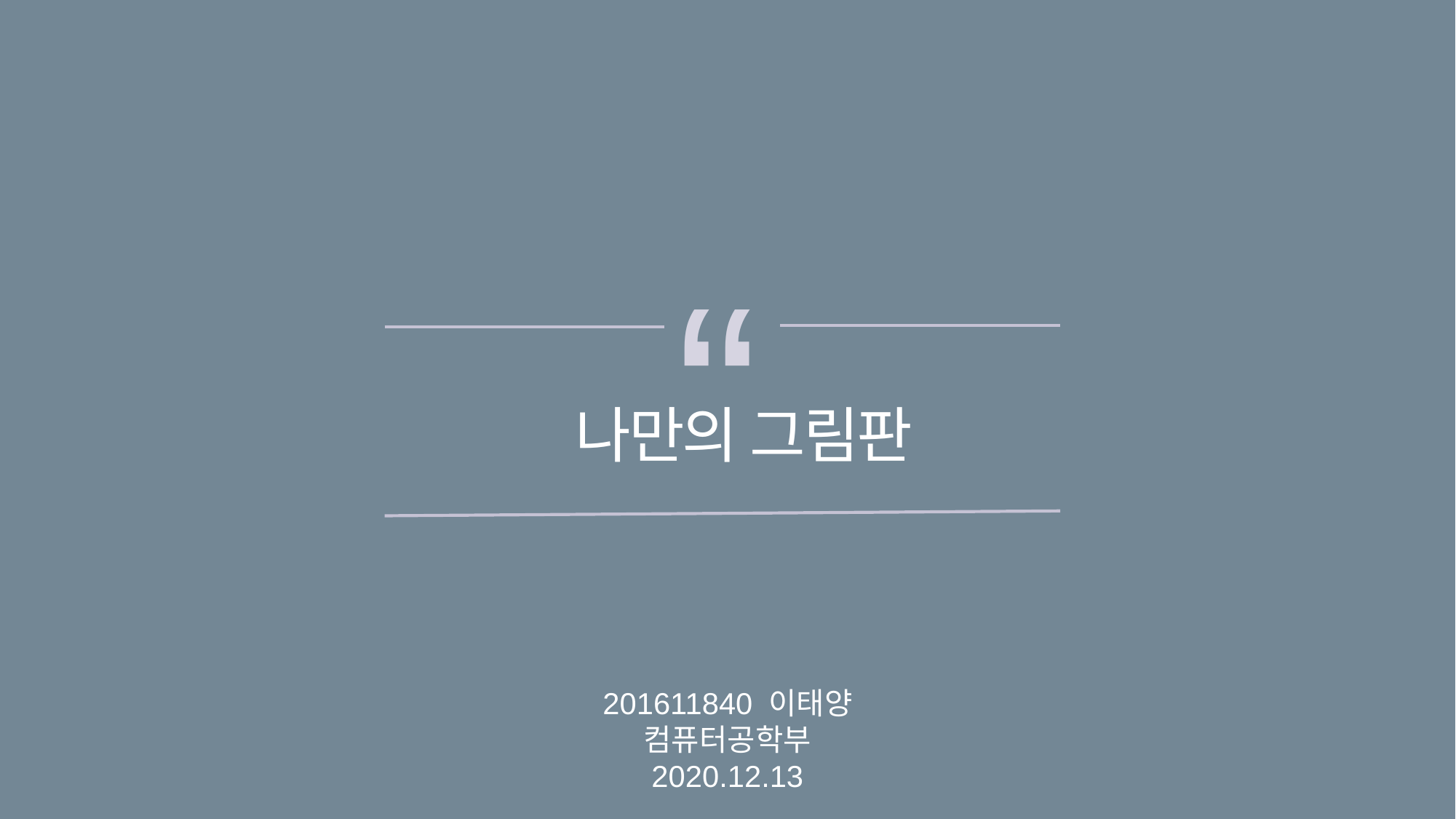

“

나만의 그림판
201611840 이태양
컴퓨터공학부
2020.12.13